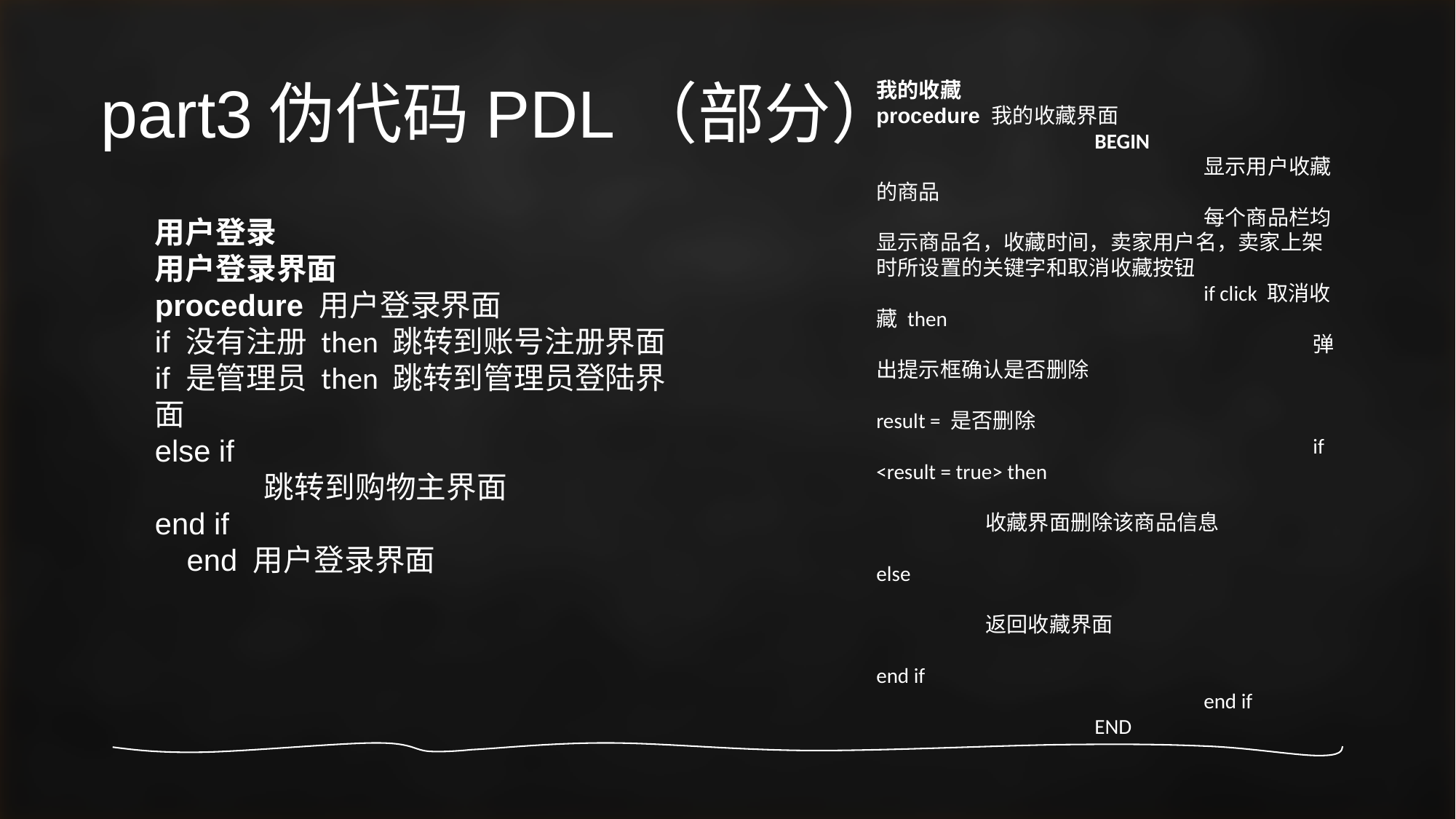

# part3伪代码PDL（部分）
我的收藏procedure 我的收藏界面		BEGIN			显示用户收藏的商品			每个商品栏均显示商品名，收藏时间，卖家用户名，卖家上架时所设置的关键字和取消收藏按钮			if click 取消收藏 then				弹出提示框确认是否删除				result = 是否删除				if <result = true> then					收藏界面删除该商品信息				else					返回收藏界面				end if			end if		END
用户登录用户登录界面procedure 用户登录界面if 没有注册 then 跳转到账号注册界面if 是管理员 then 跳转到管理员登陆界面else if	跳转到购物主界面end ifend 用户登录界面